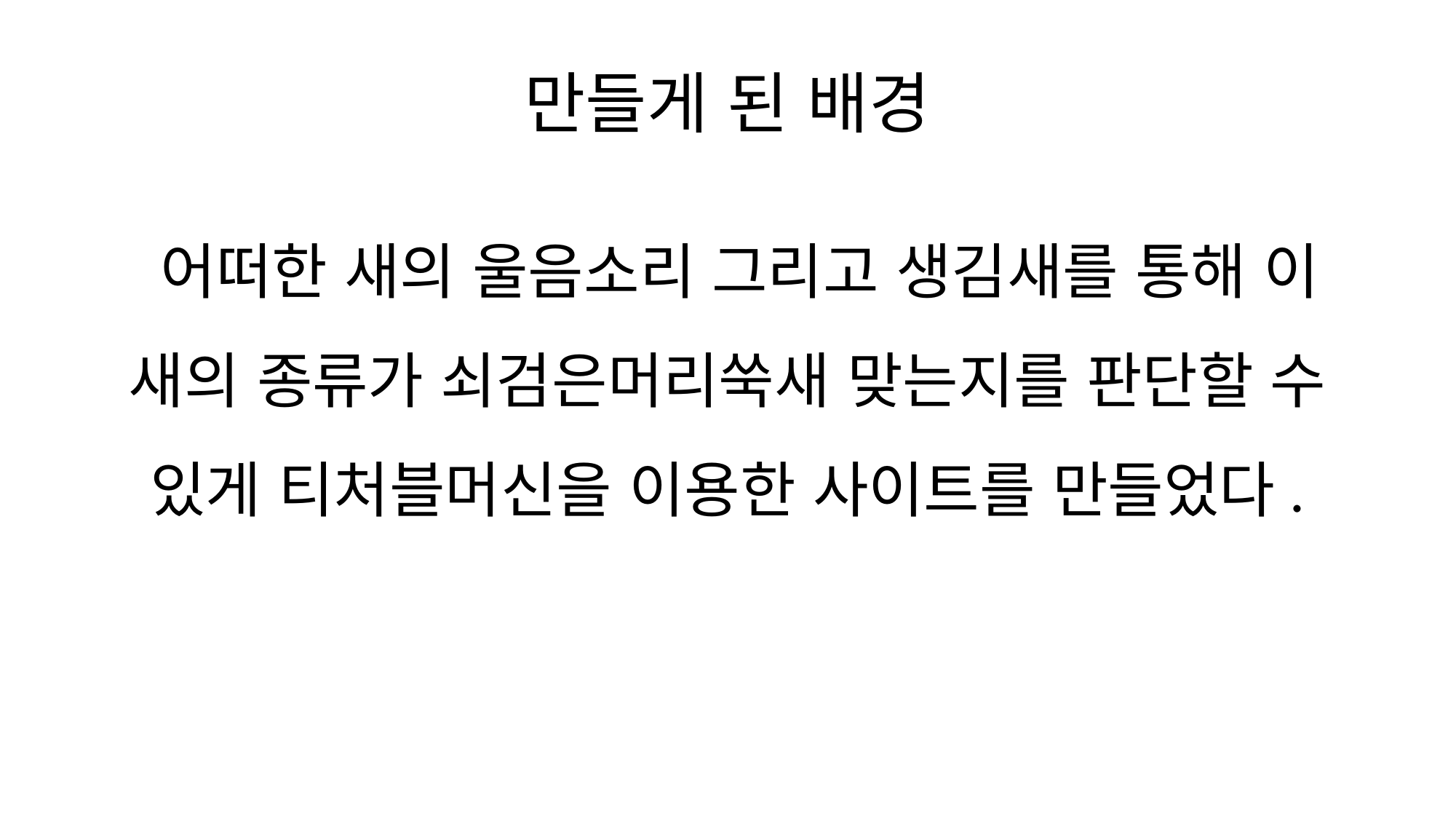

# 만들게 된 배경
 어떠한 새의 울음소리 그리고 생김새를 통해 이 새의 종류가 쇠검은머리쑥새 맞는지를 판단할 수 있게 티처블머신을 이용한 사이트를 만들었다.